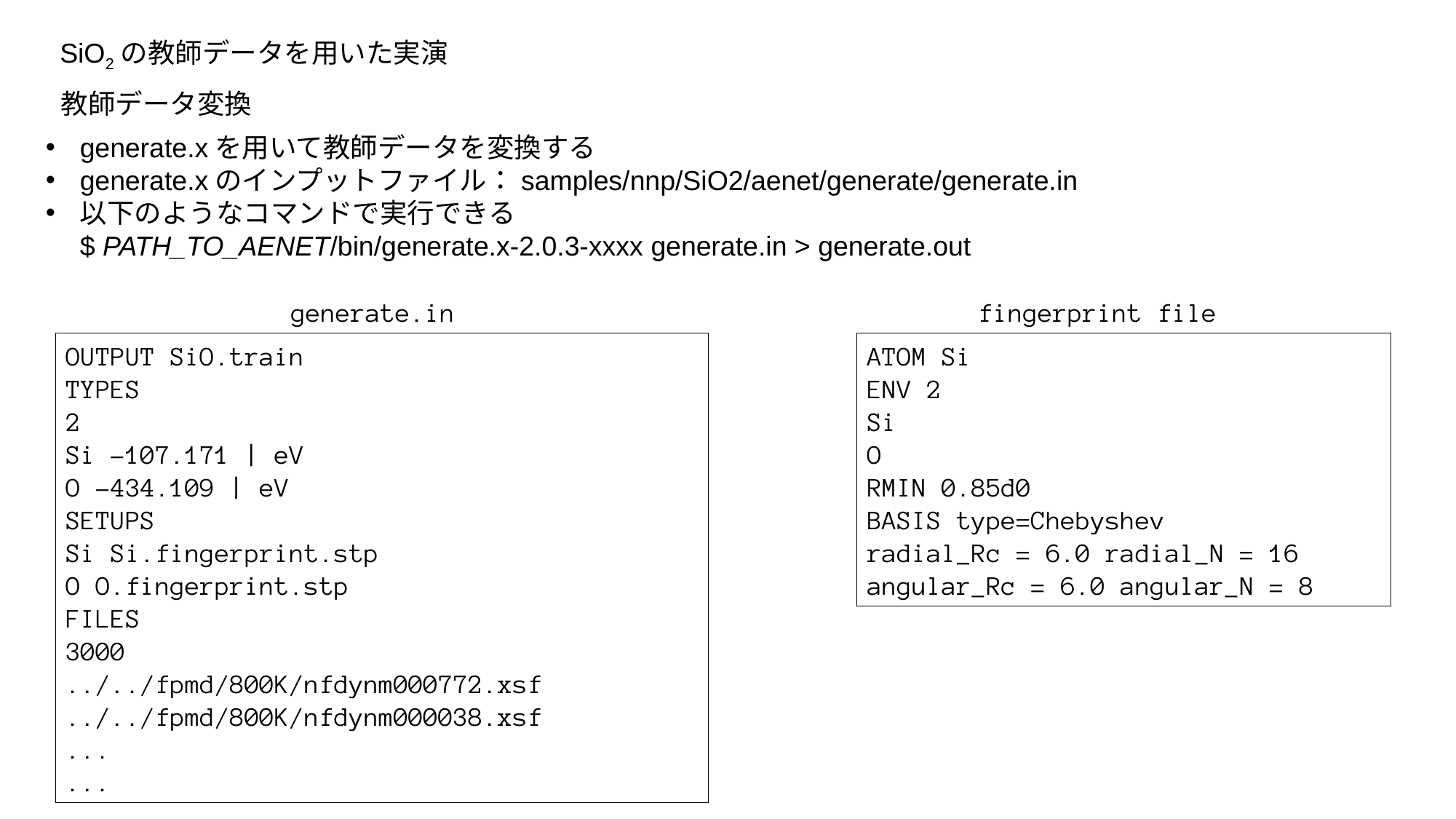

SiO2の教師データを用いた実演
教師データ変換
generate.xを用いて教師データを変換する
generate.xのインプットファイル：samples/nnp/SiO2/aenet/generate/generate.in
以下のようなコマンドで実行できる
$ PATH_TO_AENET/bin/generate.x-2.0.3-xxxx generate.in > generate.out
fingerprint file
generate.in
OUTPUT SiO.train
TYPES
2
Si -107.171 | eV
O -434.109 | eV
SETUPS
Si Si.fingerprint.stp
O O.fingerprint.stp
FILES
3000
../../fpmd/800K/nfdynm000772.xsf
../../fpmd/800K/nfdynm000038.xsf
...
...
ATOM Si
ENV 2
Si
O
RMIN 0.85d0
BASIS type=Chebyshev
radial_Rc = 6.0 radial_N = 16 angular_Rc = 6.0 angular_N = 8